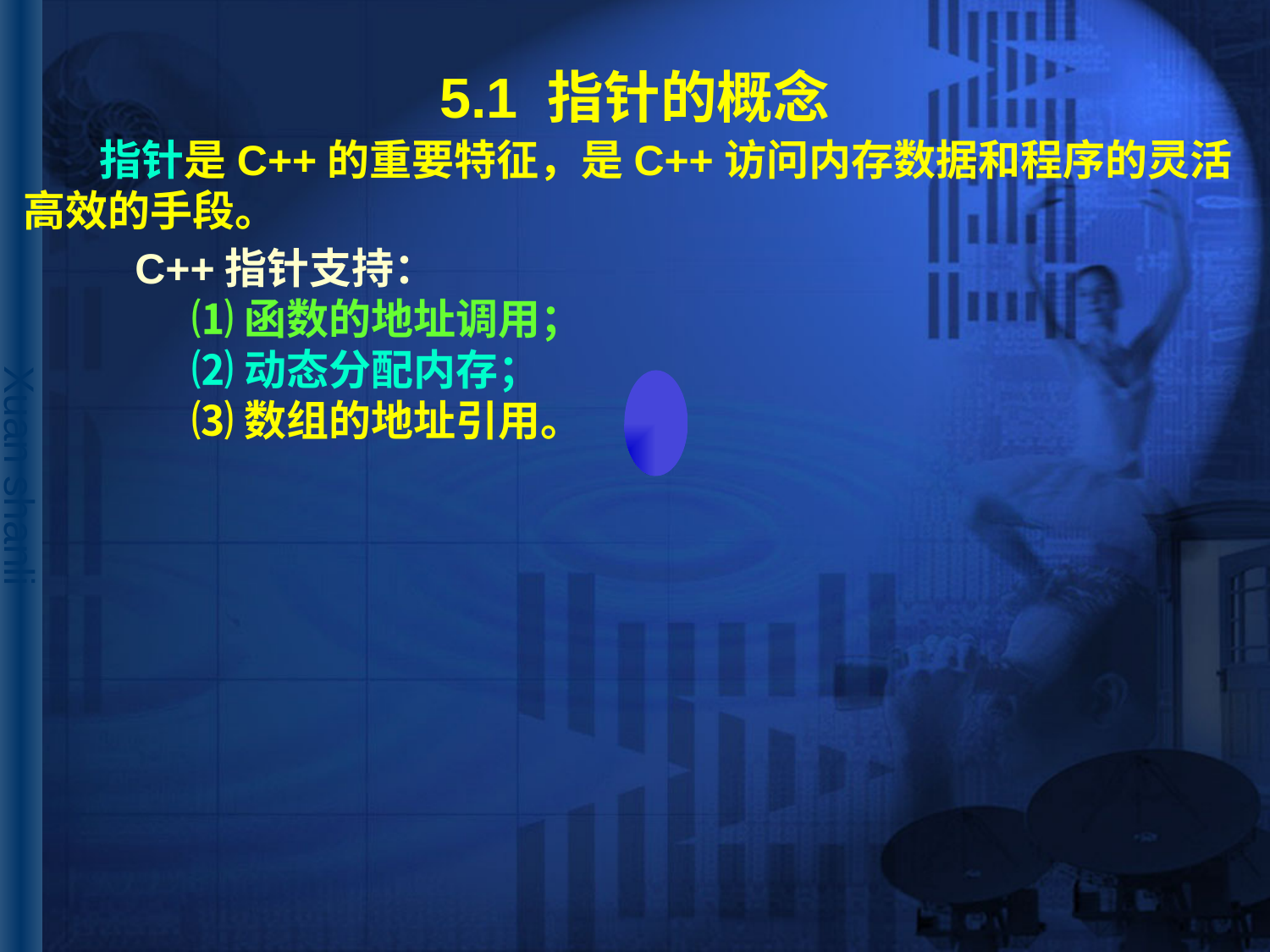

# 5.1 指针的概念
       指针是C++的重要特征，是C++访问内存数据和程序的灵活高效的手段。
C++指针支持：
      ⑴函数的地址调用；
      ⑵动态分配内存；
      ⑶数组的地址引用。